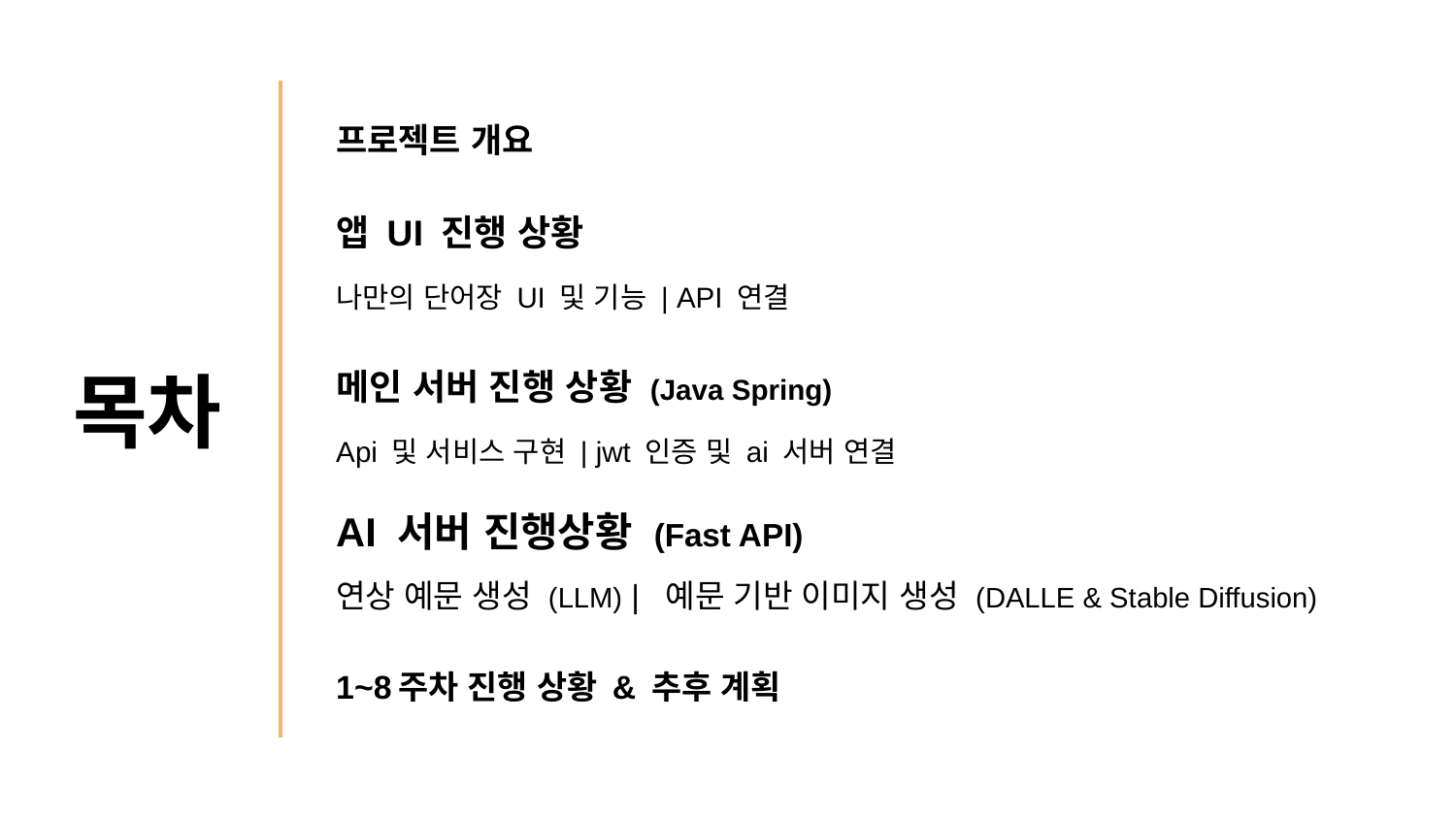

프로젝트 개요
앱 UI 진행 상황
나만의 단어장 UI 및 기능 | API 연결
메인 서버 진행 상황 (Java Spring)
Api 및 서비스 구현 | jwt 인증 및 ai 서버 연결
# 목차
AI 서버 진행상황 (Fast API)
연상 예문 생성 (LLM) |  예문 기반 이미지 생성 (DALLE & Stable Diffusion)
1~8주차 진행 상황 & 추후 계획